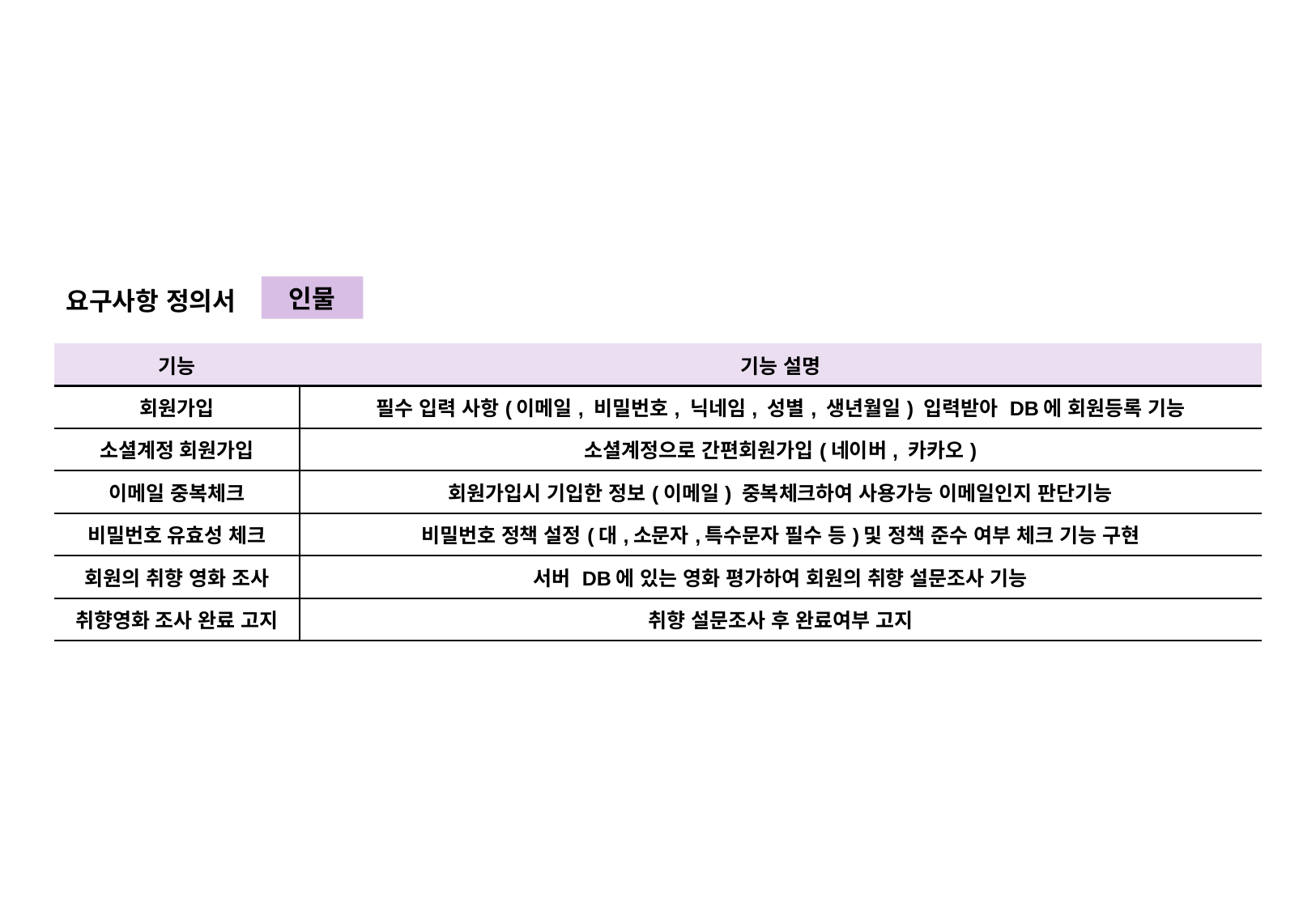

인물
요구사항 정의서
| 기능 | 기능 설명 |
| --- | --- |
| 회원가입 | 필수 입력 사항(이메일, 비밀번호, 닉네임, 성별, 생년월일) 입력받아 DB에 회원등록 기능 |
| 소셜계정 회원가입 | 소셜계정으로 간편회원가입(네이버, 카카오) |
| 이메일 중복체크 | 회원가입시 기입한 정보(이메일) 중복체크하여 사용가능 이메일인지 판단기능 |
| 비밀번호 유효성 체크 | 비밀번호 정책 설정(대,소문자,특수문자 필수 등)및 ​정책 준수 여부 체크 기능 구현 |
| 회원의 취향 영화 조사 | 서버 DB에 있는 영화 평가하여 회원의 취향 설문조사 기능 |
| 취향영화 조사 완료 고지 | 취향 설문조사 후 완료여부 고지 |